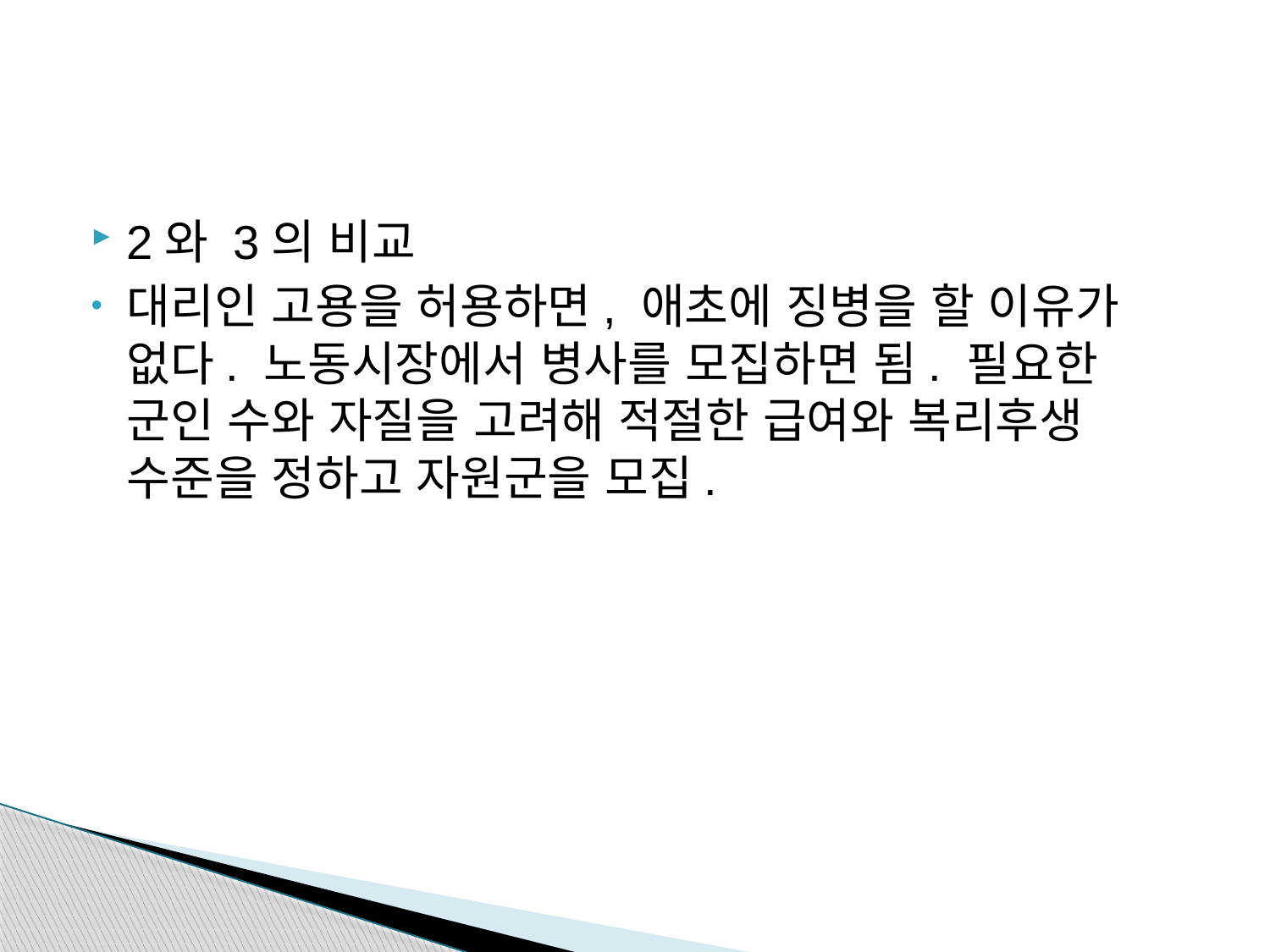

#
2와 3의 비교
대리인 고용을 허용하면, 애초에 징병을 할 이유가 없다. 노동시장에서 병사를 모집하면 됨. 필요한 군인 수와 자질을 고려해 적절한 급여와 복리후생 수준을 정하고 자원군을 모집.